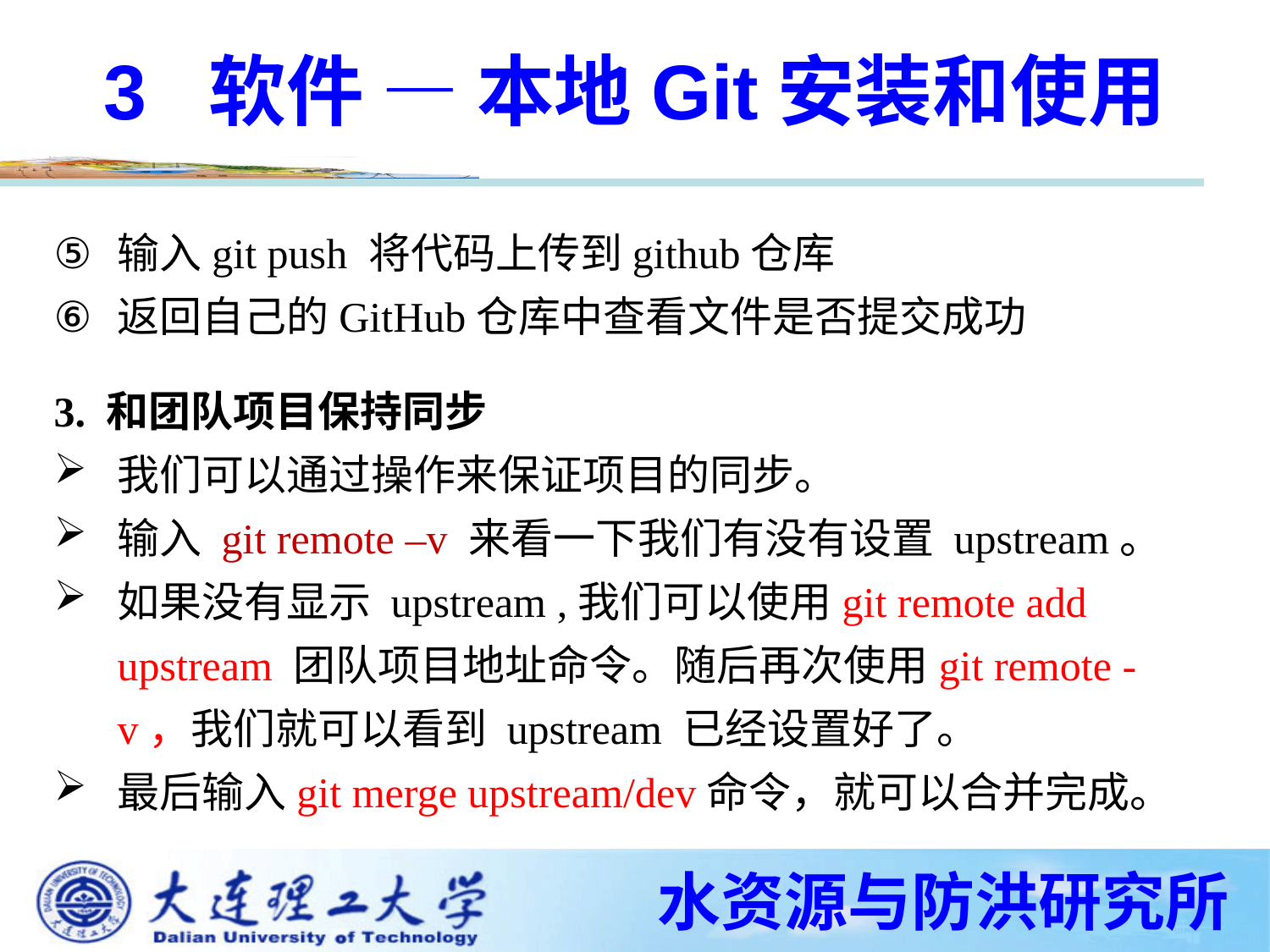

3  软件 — 本地Git安装和使用
输入git push 将代码上传到github仓库
返回自己的GitHub仓库中查看文件是否提交成功
3. 和团队项目保持同步
我们可以通过操作来保证项目的同步。
输入 git remote –v 来看一下我们有没有设置 upstream。
如果没有显示 upstream ,我们可以使用git remote add upstream 团队项目地址命令。随后再次使用git remote -v，我们就可以看到 upstream 已经设置好了。
最后输入git merge upstream/dev命令，就可以合并完成。